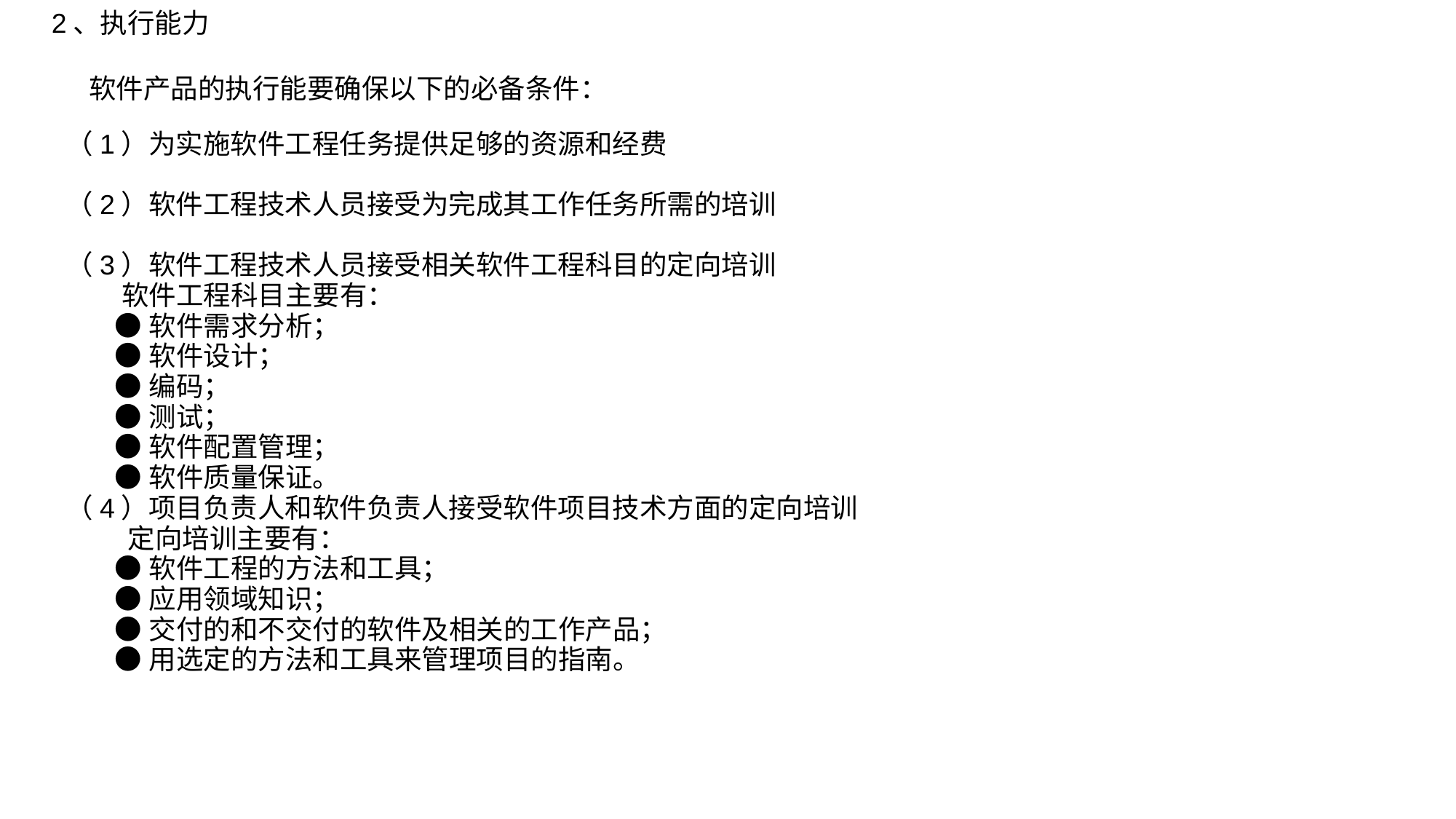

2、执行能力

     软件产品的执行能要确保以下的必备条件：

     （1）为实施软件工程任务提供足够的资源和经费

     （2）软件工程技术人员接受为完成其工作任务所需的培训

     （3）软件工程技术人员接受相关软件工程科目的定向培训

     （4）项目负责人和软件负责人接受软件项目技术方面的定向培训
    （1）为实施软件工程任务提供足够的资源和经费
    （2）软件工程技术人员接受为完成其工作任务所需的培训
              1）在应用领域方面培训主要有：
              ●电子领域的各种应用；
              ●航天领域的各种应用；
              ●机械领域的各种应用。
              2）在软件需求分析方面培训主要有：
             ●分析软件需求的原理和方法；
             ●正被维护的任一现有软件的需求；
             ●访问最终用户和应用领域专家以掌握软件需求的技能；
             ●项目选来用于软件需求分析的工具和方法的使用以及相关的惯例和标准。
              3）软件设计方面培训主要有：
             ●设计概念；
             ●现有软件原有的设计；
             ●项目选择的用于软件设计的工具、方法、约定和标准的使用。
              4）在编码方面培训的例子：
             ●所选择的编程语言；
             ●现有软件原有的源代码；
             ●项目选来用于编码的工具、方法、约定和标准的使用。
              5）在软件测试和验证技术方面培训主要有：
             ●验证方法；
             ●测试计划；
             ●项目选来用于测试和验证软件的工具、方法、约定和标准的使用；
             ●测试范围的试题。

     （1）为实施软件工程任务提供足够的资源和经费
              1）要有能完成各种不同软件工程任务的技术人员，
              软件工程任务包括：
              ●软件需求分析；
              ●软件设计；
              ●编码、测试；
              ●软件维护。
              2）有支持软件工程任务的合适工具。
              一般的支持工具主要有：
              ●工作站；
              ●数据库管理系统；
              ●在线帮助工具；
              ●作图工具；
              ●交互式文档生成工具；
              ●文字处理系统。
              3）软件需求分析的支持工具主要有：
              ●需求跟踪工具；
              ●规格说明工具；
              ●建立原型的工具；
              ●建模工具；
              ●仿真工具。

    （1）为实施软件工程任务提供足够的资源和经费

    （2）软件工程技术人员接受为完成其工作任务所需的培训

    （3）软件工程技术人员接受相关软件工程科目的定向培训
             软件工程科目主要有：
             ●软件需求分析；
             ●软件设计；
             ●编码；
             ●测试；
             ●软件配置管理；
             ●软件质量保证。
    （4）项目负责人和软件负责人接受软件项目技术方面的定向培训
              定向培训主要有：
             ●软件工程的方法和工具；
             ●应用领域知识；
             ●交付的和不交付的软件及相关的工作产品；
             ●用选定的方法和工具来管理项目的指南。

              4）软件设计的支持工具主要有：
              ●规格说明工具；
              ●建立原型的工具；
              ●仿真工具；
              ●程序设计语言。
              5）编码的支持工具主要有：
              ●编辑程序；
              ●编译程序；
              ●交叉引用生成器；
              ●打印程序。
              6）软件测试的支持工具主要有：
              ●测试管理工具；
              ●测试用例生成程序；
              ●测试驱动程序；
              ●测试剖面生成程序；
              ●符号测试程序；
              ●测试覆盖范围分析程序。